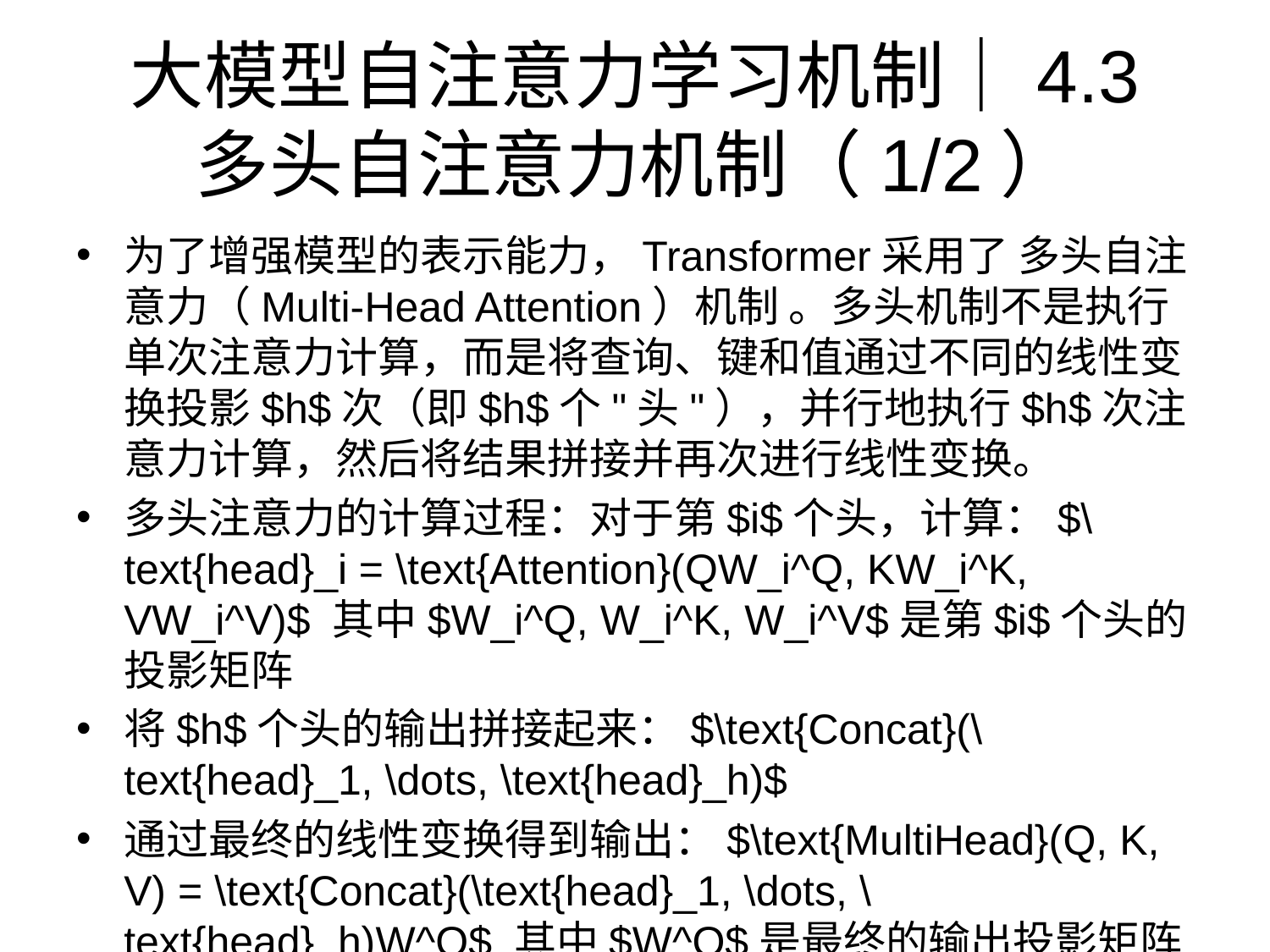

# 大模型自注意力学习机制｜4.3 多头自注意力机制（1/2）
为了增强模型的表示能力，Transformer采用了 多头自注意力（Multi-Head Attention）机制 。多头机制不是执行单次注意力计算，而是将查询、键和值通过不同的线性变换投影$h$次（即$h$个"头"），并行地执行$h$次注意力计算，然后将结果拼接并再次进行线性变换。
多头注意力的计算过程：对于第$i$个头，计算：$\text{head}_i = \text{Attention}(QW_i^Q, KW_i^K, VW_i^V)$ 其中$W_i^Q, W_i^K, W_i^V$是第$i$个头的投影矩阵
将$h$个头的输出拼接起来：$\text{Concat}(\text{head}_1, \dots, \text{head}_h)$
通过最终的线性变换得到输出：$\text{MultiHead}(Q, K, V) = \text{Concat}(\text{head}_1, \dots, \text{head}_h)W^O$ 其中$W^O$是最终的输出投影矩阵
常见配置：在原始Transformer论文中，使用了$h=8$个注意力头，每个头的维度$d_k=d_v=d_{model}/h=64$，其中$d_{model}=512$是模型的总维度。
多头注意力的优势
多头机制的优势
扩展关注能力：不同的头可以学习到不同类型的依赖关系（如句法关系、语义关系等）